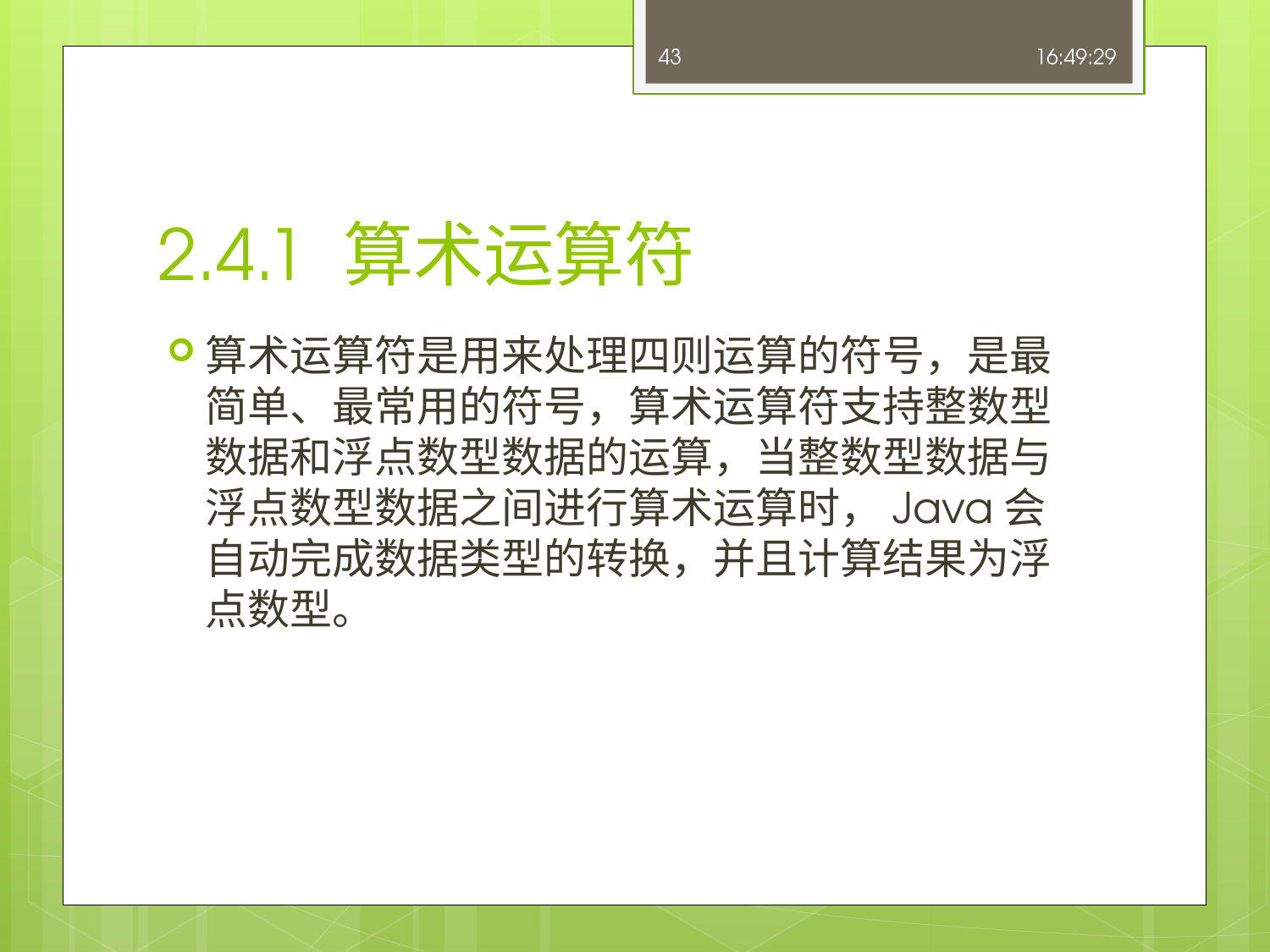

43
16:49:29
# 2.4.1 算术运算符
算术运算符是用来处理四则运算的符号，是最简单、最常用的符号，算术运算符支持整数型数据和浮点数型数据的运算，当整数型数据与浮点数型数据之间进行算术运算时，Java会自动完成数据类型的转换，并且计算结果为浮点数型。